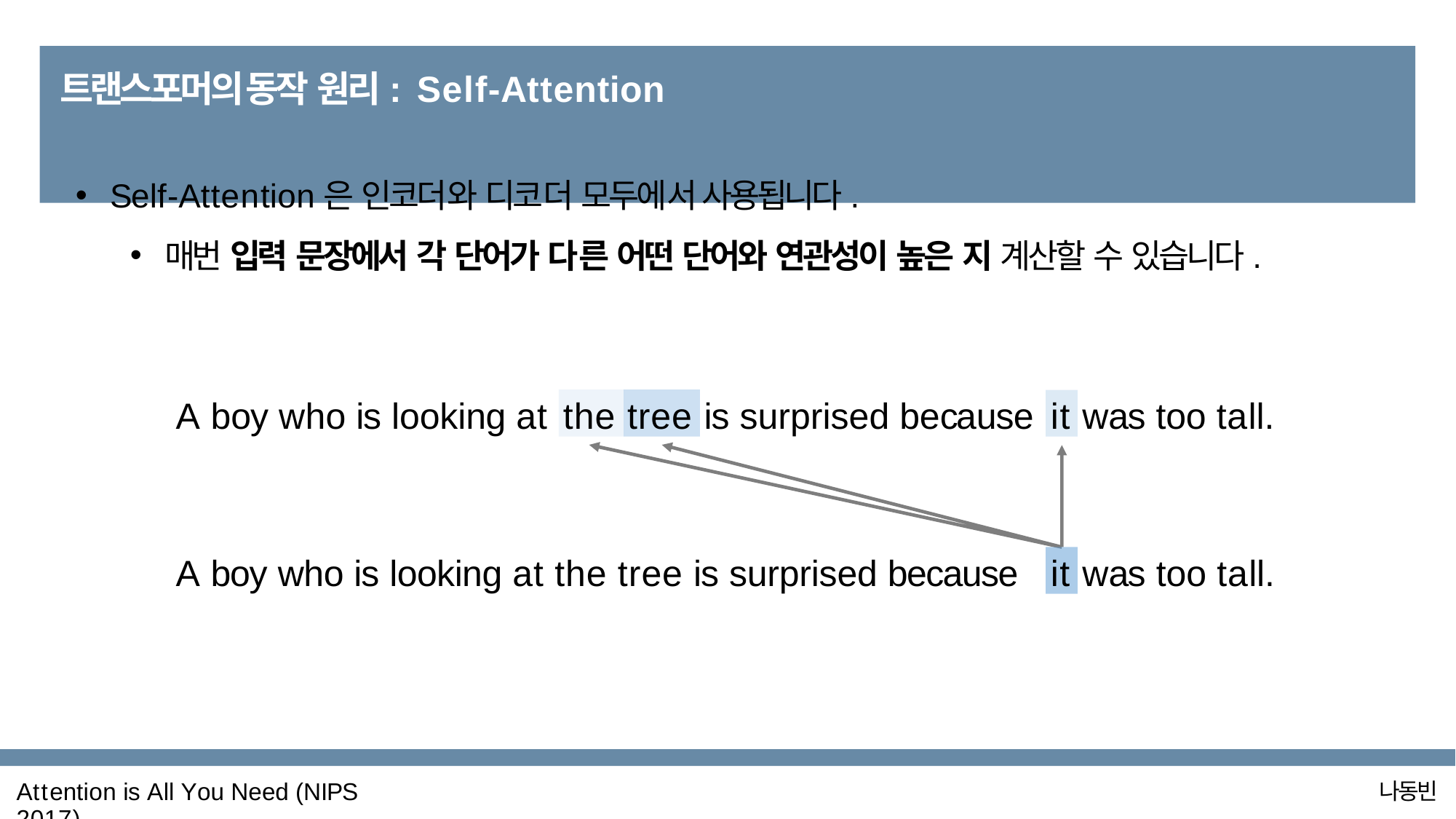

# 트랜스포머의 동작 원리: Self-Attention
Self-Attention은 인코더와 디코더 모두에서 사용됩니다.
매번 입력 문장에서 각 단어가 다른 어떤 단어와 연관성이 높은 지 계산할 수 있습니다.
the
tree
it
A boy who is looking at
is surprised because
was too tall.

it
A boy who is looking at the tree is surprised because
was too tall.

Attention is All You Need (NIPS 2017)
나동빈